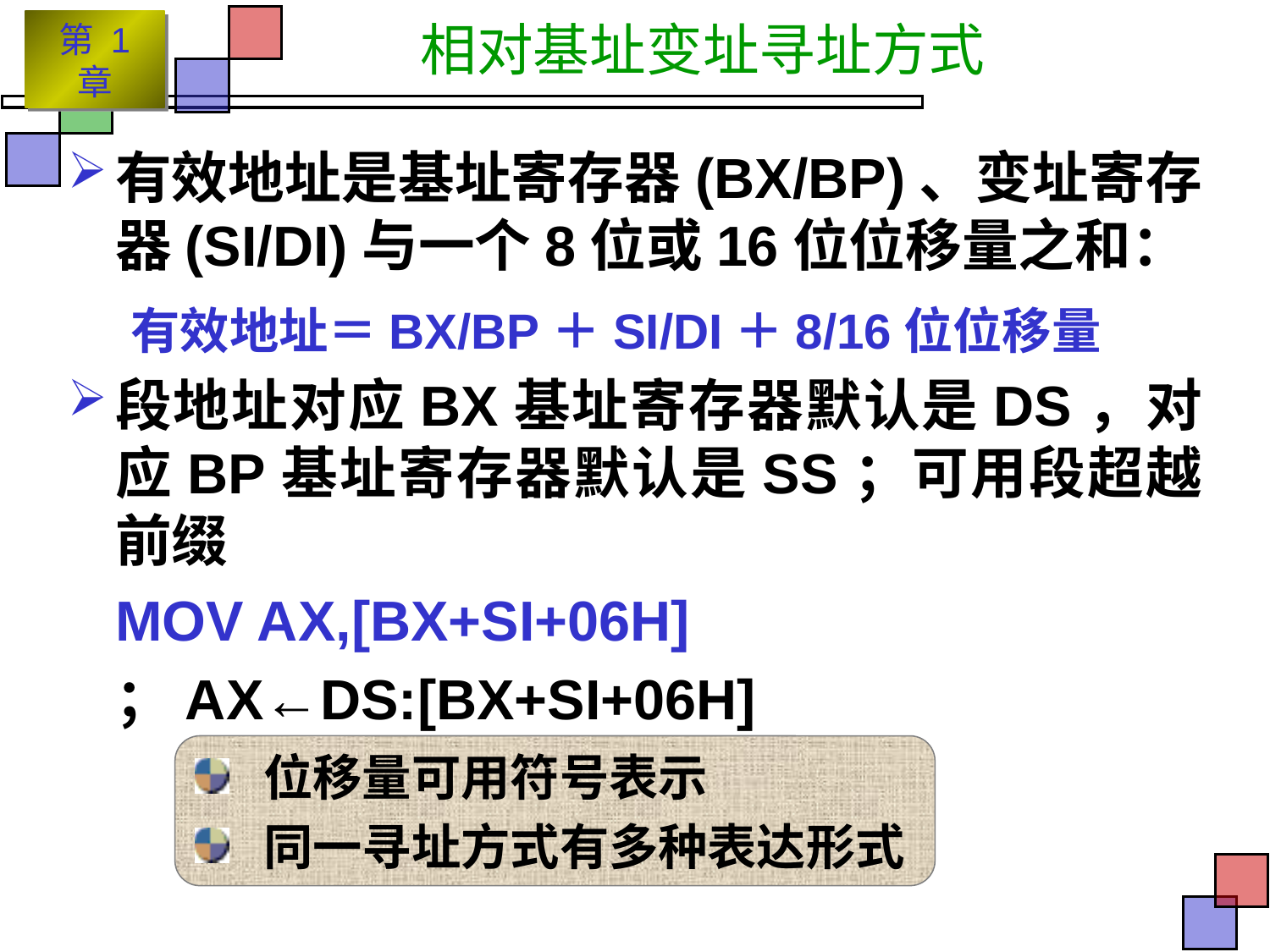

# 相对基址变址寻址方式
有效地址是基址寄存器(BX/BP)、变址寄存器(SI/DI)与一个8位或16位位移量之和：
有效地址＝BX/BP＋SI/DI＋8/16位位移量
段地址对应BX基址寄存器默认是DS，对应BP基址寄存器默认是SS；可用段超越前缀
	MOV AX,[BX+SI+06H]
	；AX←DS:[BX+SI+06H]
  位移量可用符号表示
  同一寻址方式有多种表达形式